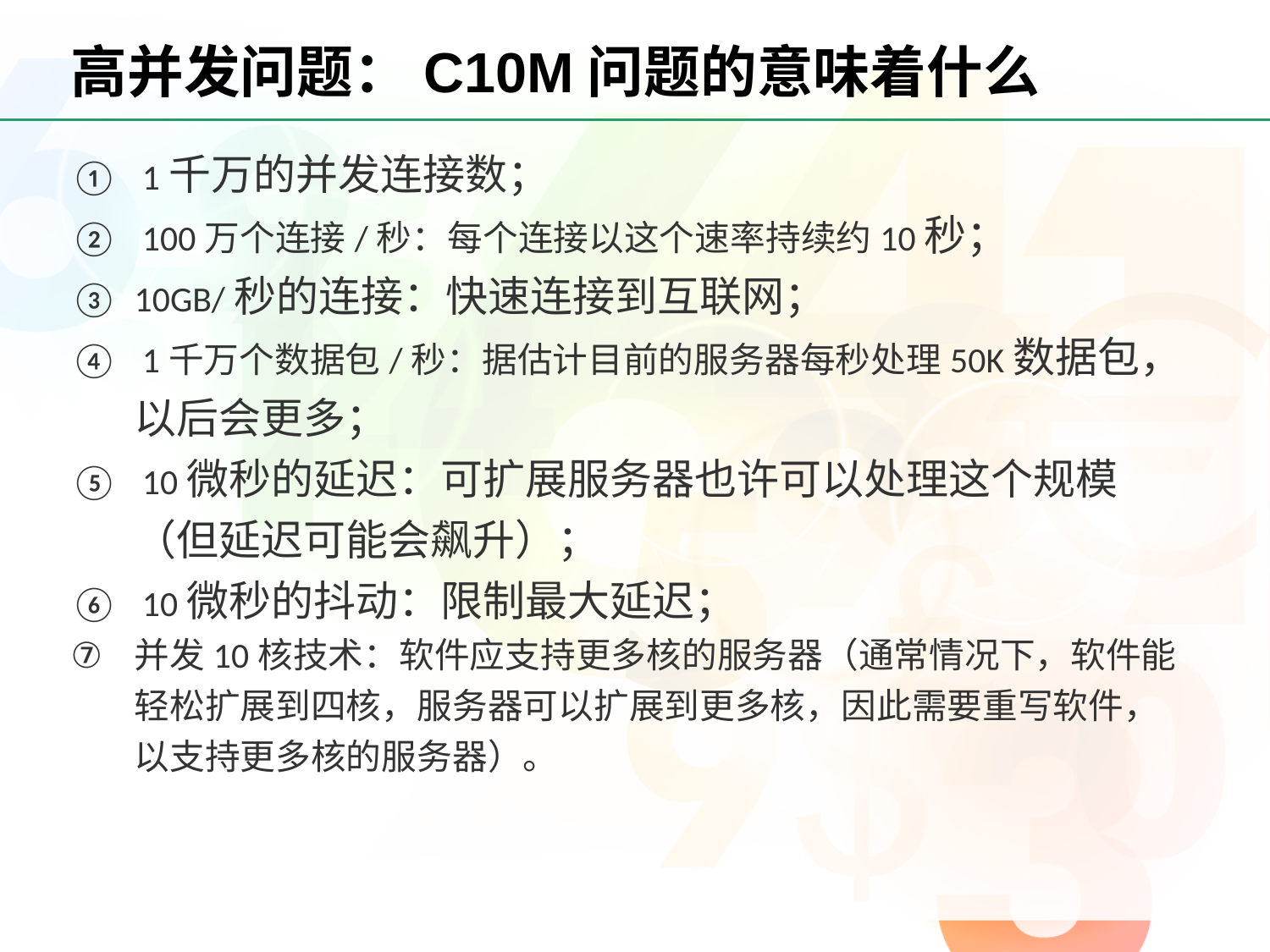

# 高并发问题：C10M问题的意味着什么
 1千万的并发连接数；
 100万个连接/秒：每个连接以这个速率持续约10秒；
10GB/秒的连接：快速连接到互联网；
 1千万个数据包/秒：据估计目前的服务器每秒处理50K数据包，以后会更多；
 10微秒的延迟：可扩展服务器也许可以处理这个规模（但延迟可能会飙升）；
 10微秒的抖动：限制最大延迟；
并发10核技术：软件应支持更多核的服务器（通常情况下，软件能轻松扩展到四核，服务器可以扩展到更多核，因此需要重写软件，以支持更多核的服务器）。